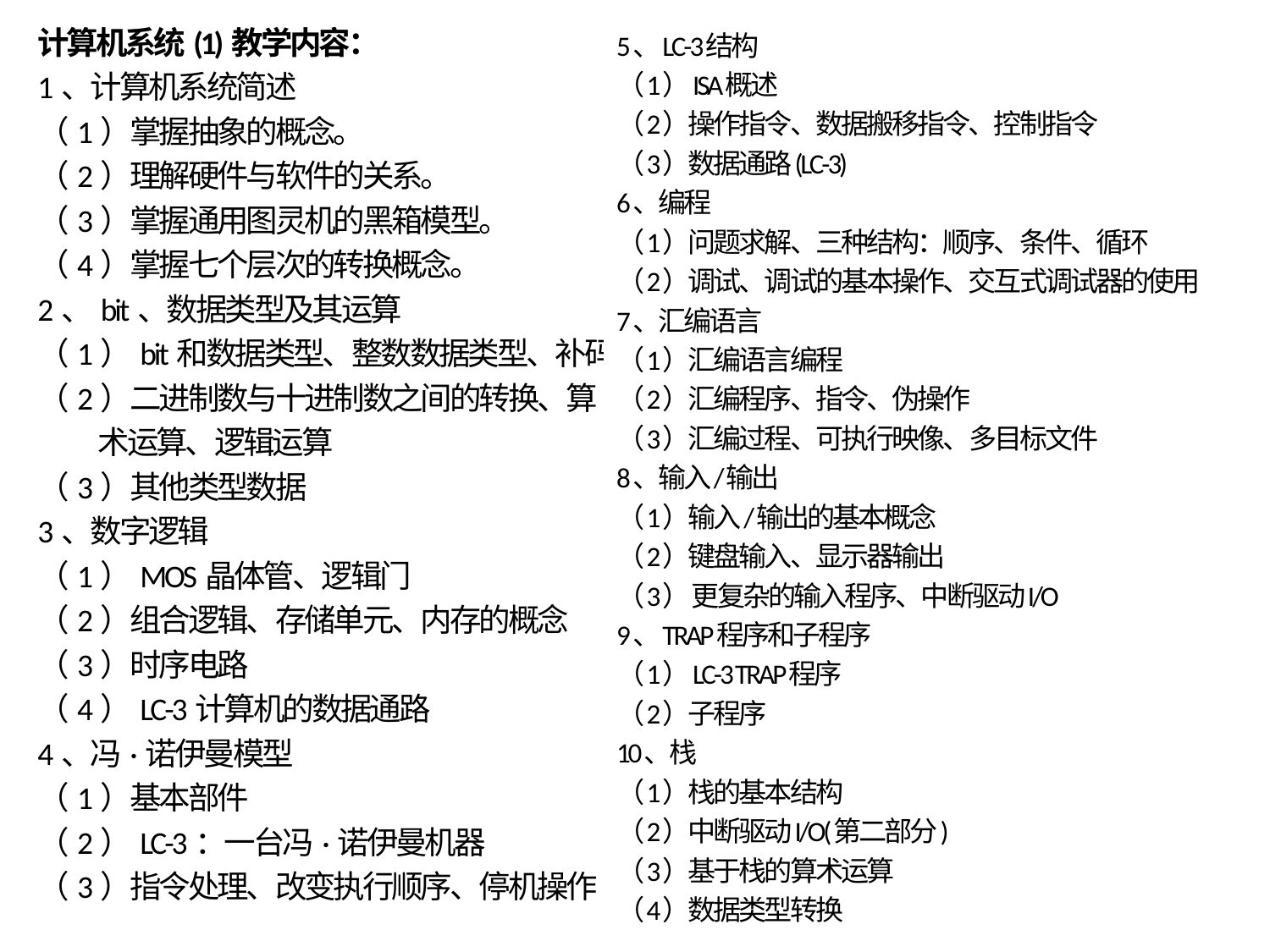

计算机系统(1)教学内容：
1、计算机系统简述
（1）掌握抽象的概念。
（2）理解硬件与软件的关系。
（3）掌握通用图灵机的黑箱模型。
（4）掌握七个层次的转换概念。
2、bit、数据类型及其运算
（1）bit和数据类型、整数数据类型、补码
（2）二进制数与十进制数之间的转换、算
           术运算、逻辑运算
（3）其他类型数据
3、数字逻辑
（1）MOS晶体管、逻辑门
（2）组合逻辑、存储单元、内存的概念
（3）时序电路
（4）LC-3计算机的数据通路
4、冯·诺伊曼模型
（1）基本部件
（2）LC-3：一台冯·诺伊曼机器
（3）指令处理、改变执行顺序、停机操作
5、LC-3结构
（1）ISA概述
（2）操作指令、数据搬移指令、控制指令
（3）数据通路(LC-3)
6、编程
（1）问题求解、三种结构：顺序、条件、循环
（2）调试、调试的基本操作、交互式调试器的使用
7、汇编语言
（1）汇编语言编程
（2）汇编程序、指令、伪操作
（3）汇编过程、可执行映像、多目标文件
8、输入/输出
（1）输入/输出的基本概念
（2）键盘输入、显示器输出
（3） 更复杂的输入程序、中断驱动I/O
9、TRAP程序和子程序
（1）LC-3 TRAP程序
（2）子程序
10、栈
（1）栈的基本结构
（2）中断驱动I/O(第二部分)
（3）基于栈的算术运算
（4）数据类型转换